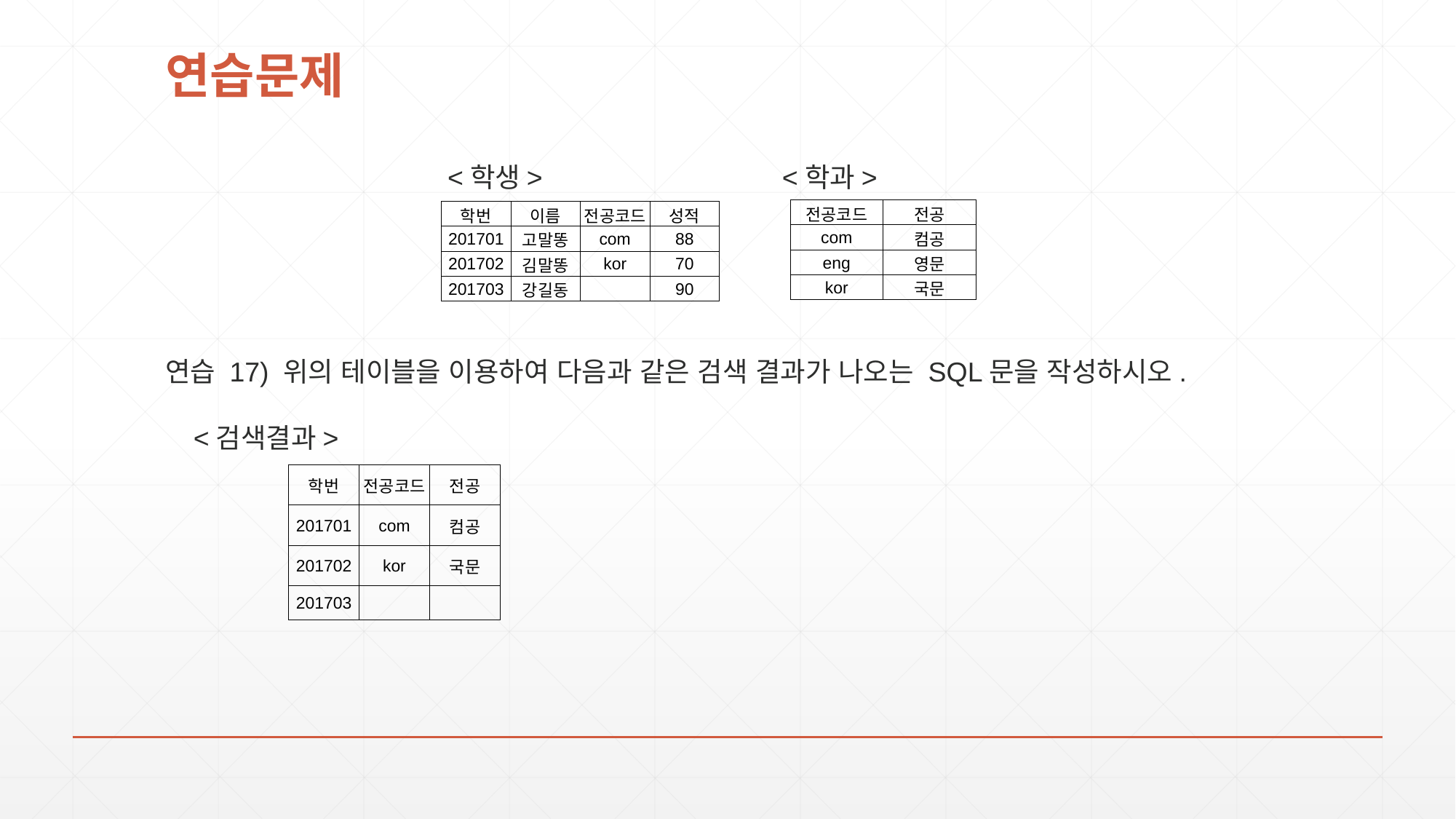

# 연습문제
<학생>
<학과>
| 전공코드 | 전공 |
| --- | --- |
| com | 컴공 |
| eng | 영문 |
| kor | 국문 |
| 학번 | 이름 | 전공코드 | 성적 |
| --- | --- | --- | --- |
| 201701 | 고말똥 | com | 88 |
| 201702 | 김말똥 | kor | 70 |
| 201703 | 강길동 |  | 90 |
연습 17) 위의 테이블을 이용하여 다음과 같은 검색 결과가 나오는 SQL문을 작성하시오.

<검색결과>
| 학번 | 전공코드 | 전공 |
| --- | --- | --- |
| 201701 | com | 컴공 |
| 201702 | kor | 국문 |
| 201703 |  |  |